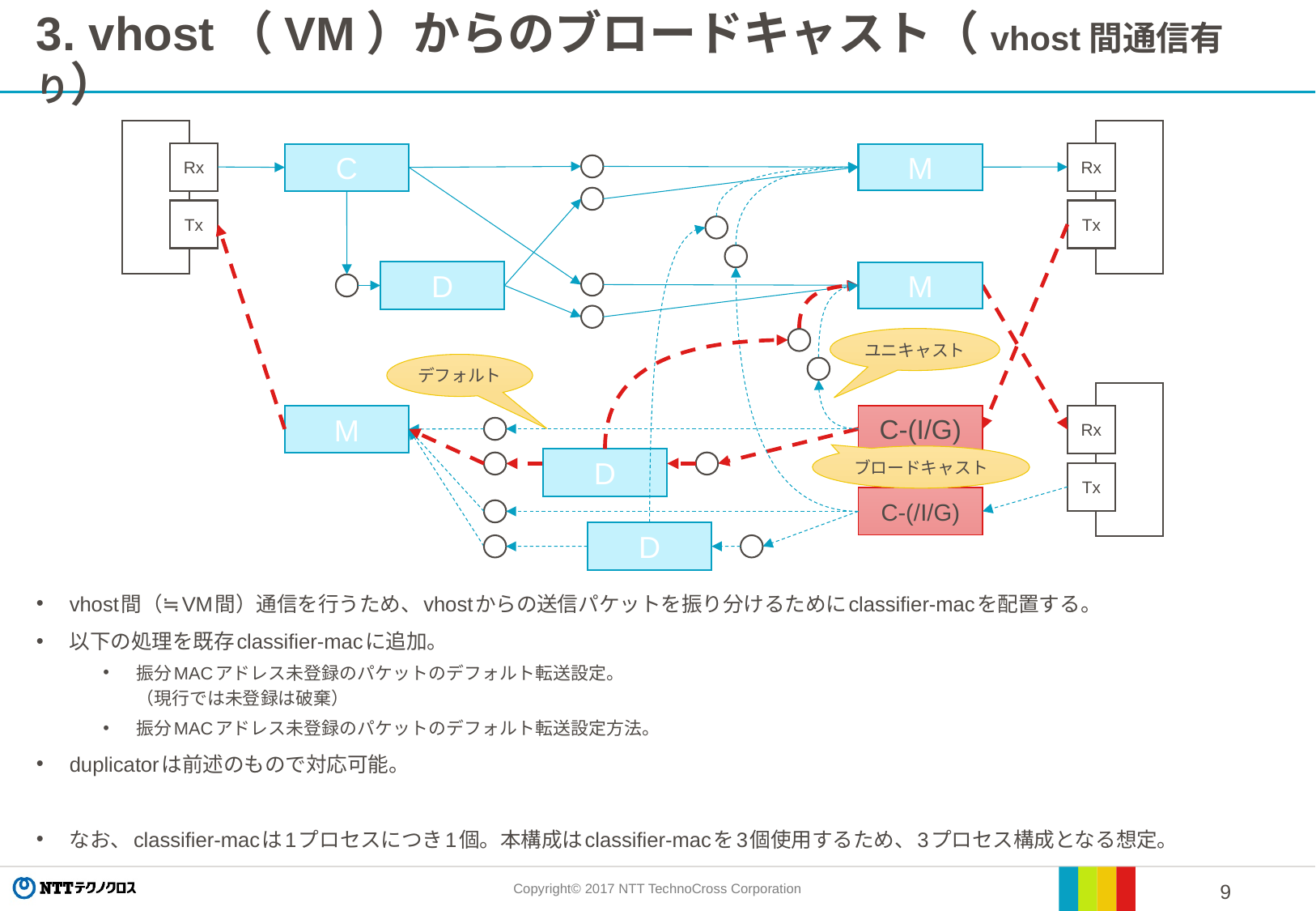

# 3. vhost（VM）からのブロードキャスト（vhost間通信有り）

Rx
Rx
C
M

Tx
Tx

D
M

ユニキャスト

デフォルト

M
C-(I/G)
Rx

ブロードキャスト
D

Tx
C-(/I/G)

D

vhost間（≒VM間）通信を行うため、vhostからの送信パケットを振り分けるためにclassifier-macを配置する。
以下の処理を既存classifier-macに追加。
振分MACアドレス未登録のパケットのデフォルト転送設定。
（現行では未登録は破棄）
振分MACアドレス未登録のパケットのデフォルト転送設定方法。
duplicatorは前述のもので対応可能。

なお、classifier-macは1プロセスにつき1個。本構成はclassifier-macを3個使用するため、3プロセス構成となる想定。